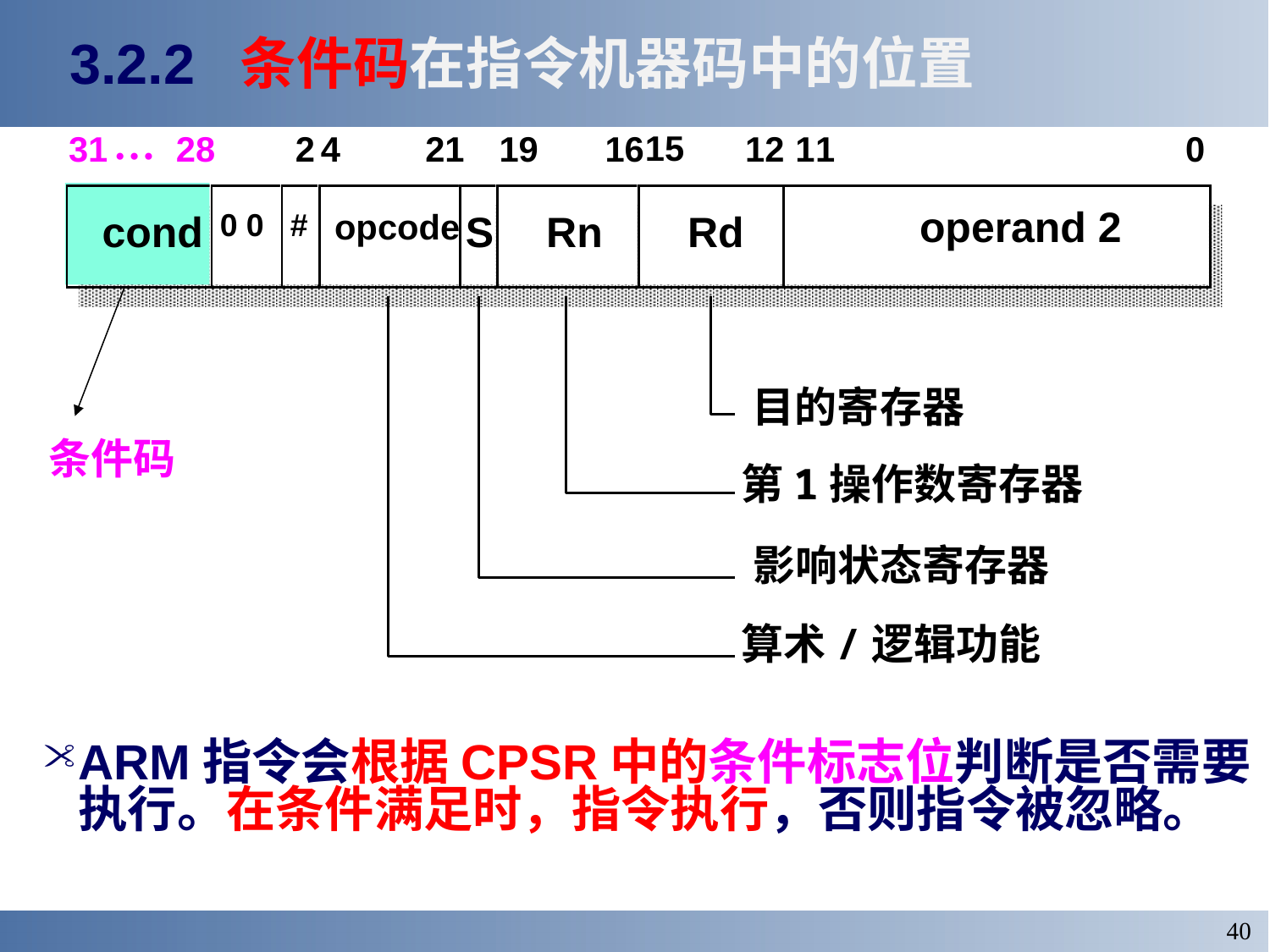

# 3.2.2  条件码在指令机器码中的位置
…
15
31
28

2
4
21

19
16
12
1
1
0

operand 2

cond

0 0
#
opcode
S
Rn
Rd

目的寄存器
第1操作数寄存器
影响状态寄存器
算术/逻辑功能

ARM指令会根据CPSR中的条件标志位判断是否需要执行。在条件满足时，指令执行，否则指令被忽略。

条件码